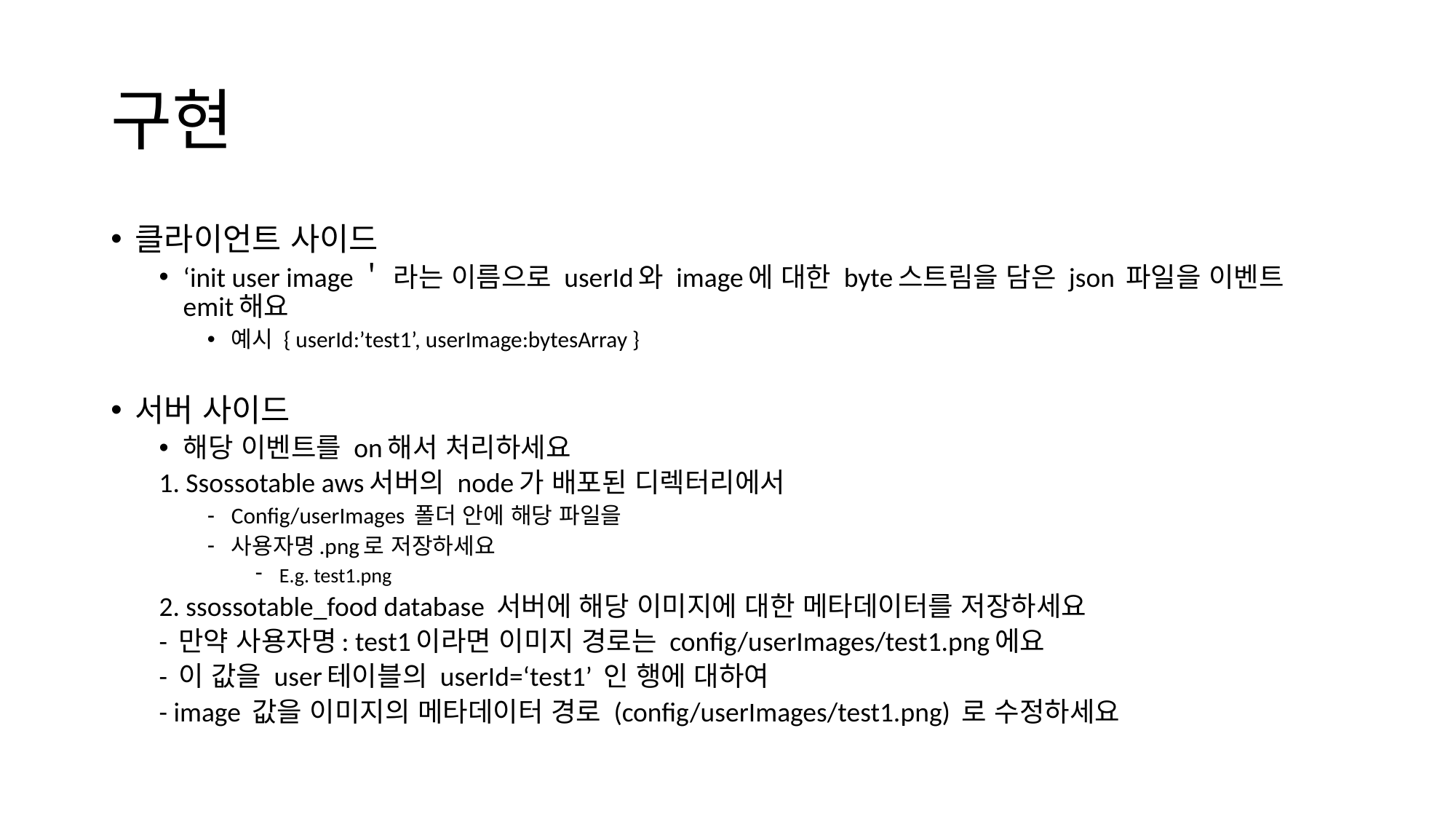

# 구현
클라이언트 사이드
‘init user image＇ 라는 이름으로 userId와 image에 대한 byte스트림을 담은 json 파일을 이벤트 emit해요
예시 { userId:’test1’, userImage:bytesArray }

서버 사이드
해당 이벤트를 on해서 처리하세요
1. Ssossotable aws서버의 node가 배포된 디렉터리에서
Config/userImages 폴더 안에 해당 파일을
사용자명.png로 저장하세요
E.g. test1.png
2. ssossotable_food database 서버에 해당 이미지에 대한 메타데이터를 저장하세요
	- 만약 사용자명: test1이라면 이미지 경로는 config/userImages/test1.png에요
	- 이 값을 user테이블의 userId=‘test1’ 인 행에 대하여
	- image 값을 이미지의 메타데이터 경로 (config/userImages/test1.png) 로 수정하세요